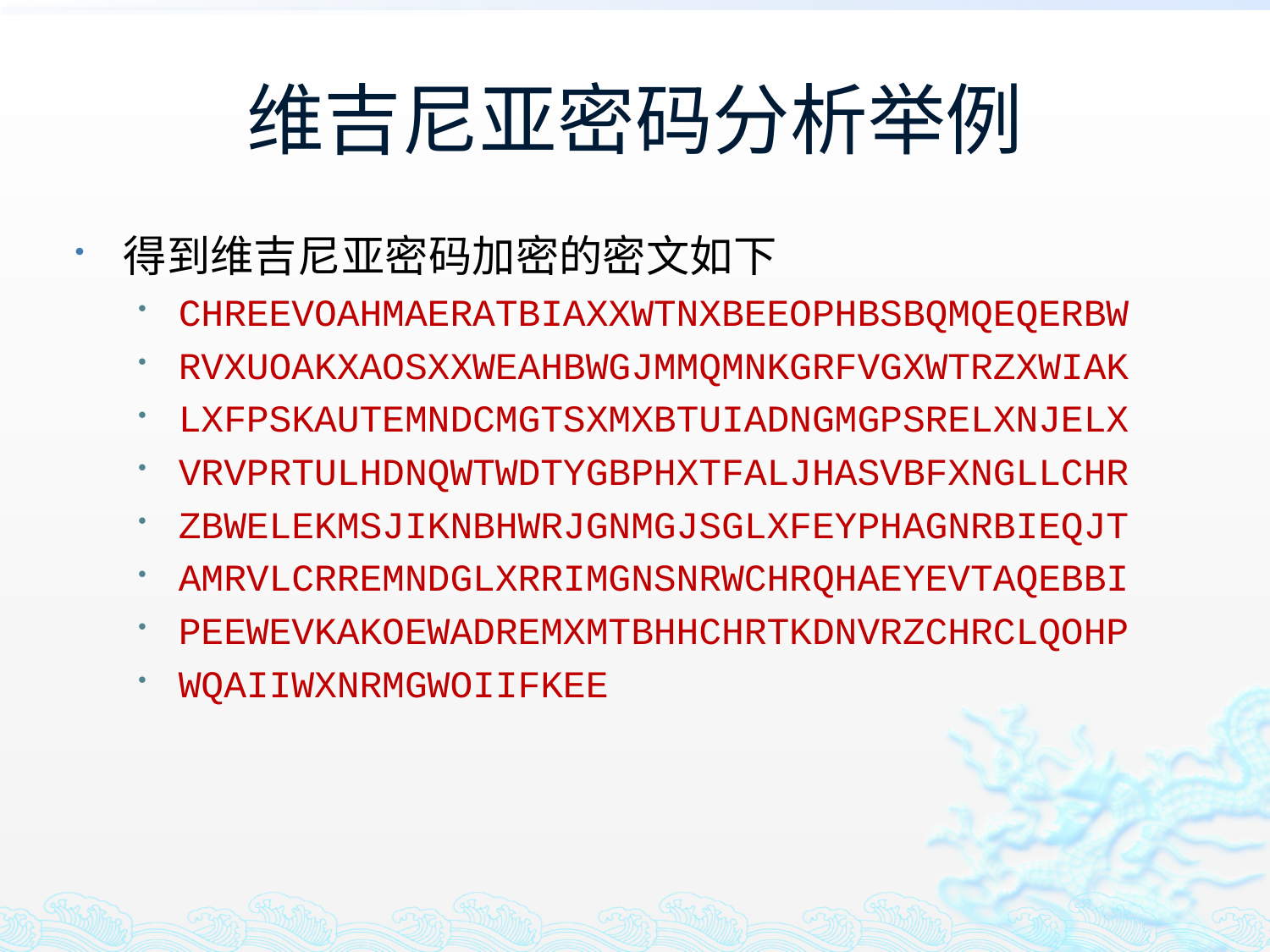

# 维吉尼亚密码分析举例
得到维吉尼亚密码加密的密文如下
CHREEVOAHMAERATBIAXXWTNXBEEOPHBSBQMQEQERBW
RVXUOAKXAOSXXWEAHBWGJMMQMNKGRFVGXWTRZXWIAK
LXFPSKAUTEMNDCMGTSXMXBTUIADNGMGPSRELXNJELX
VRVPRTULHDNQWTWDTYGBPHXTFALJHASVBFXNGLLCHR
ZBWELEKMSJIKNBHWRJGNMGJSGLXFEYPHAGNRBIEQJT
AMRVLCRREMNDGLXRRIMGNSNRWCHRQHAEYEVTAQEBBI
PEEWEVKAKOEWADREMXMTBHHCHRTKDNVRZCHRCLQOHP
WQAIIWXNRMGWOIIFKEE